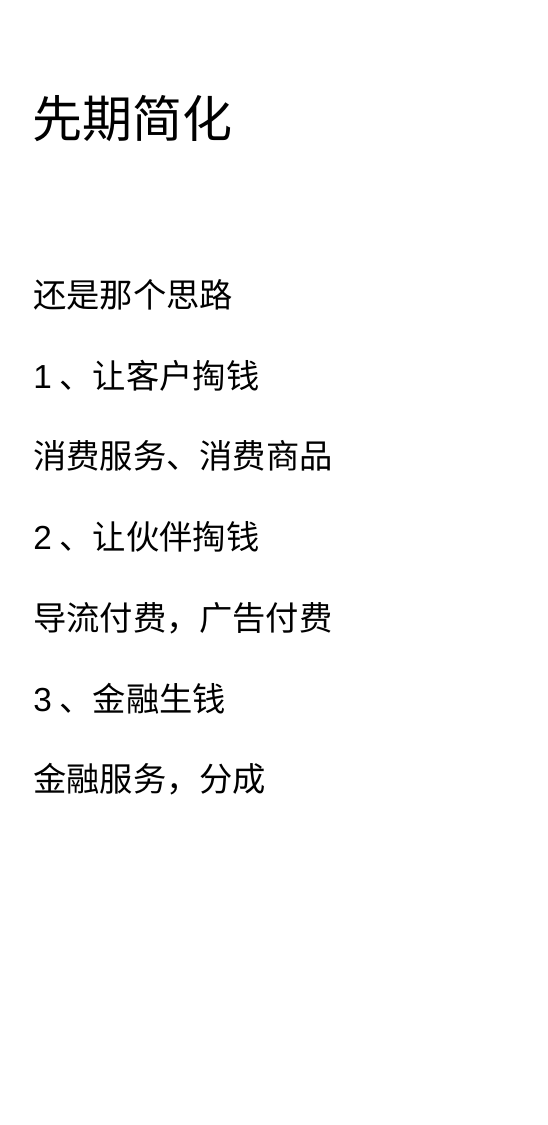

先期简化
还是那个思路
1、让客户掏钱
消费服务、消费商品
2、让伙伴掏钱
导流付费，广告付费
3、金融生钱
金融服务，分成